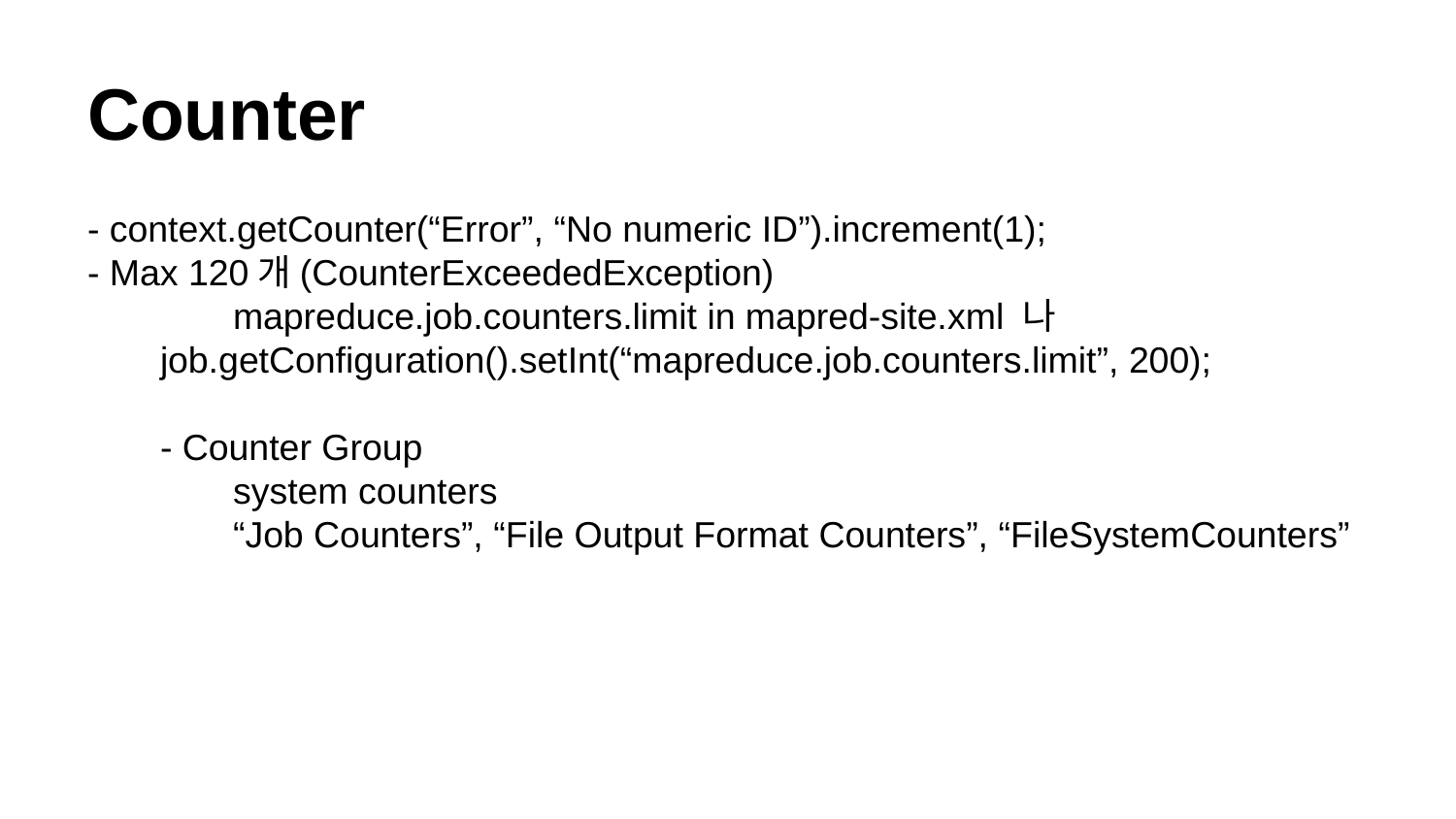

# Counter
- context.getCounter(“Error”, “No numeric ID”).increment(1);
- Max 120개(CounterExceededException)
	mapreduce.job.counters.limit in mapred-site.xml 나
job.getConfiguration().setInt(“mapreduce.job.counters.limit”, 200);

- Counter Group
	system counters
	“Job Counters”, “File Output Format Counters”, “FileSystemCounters”